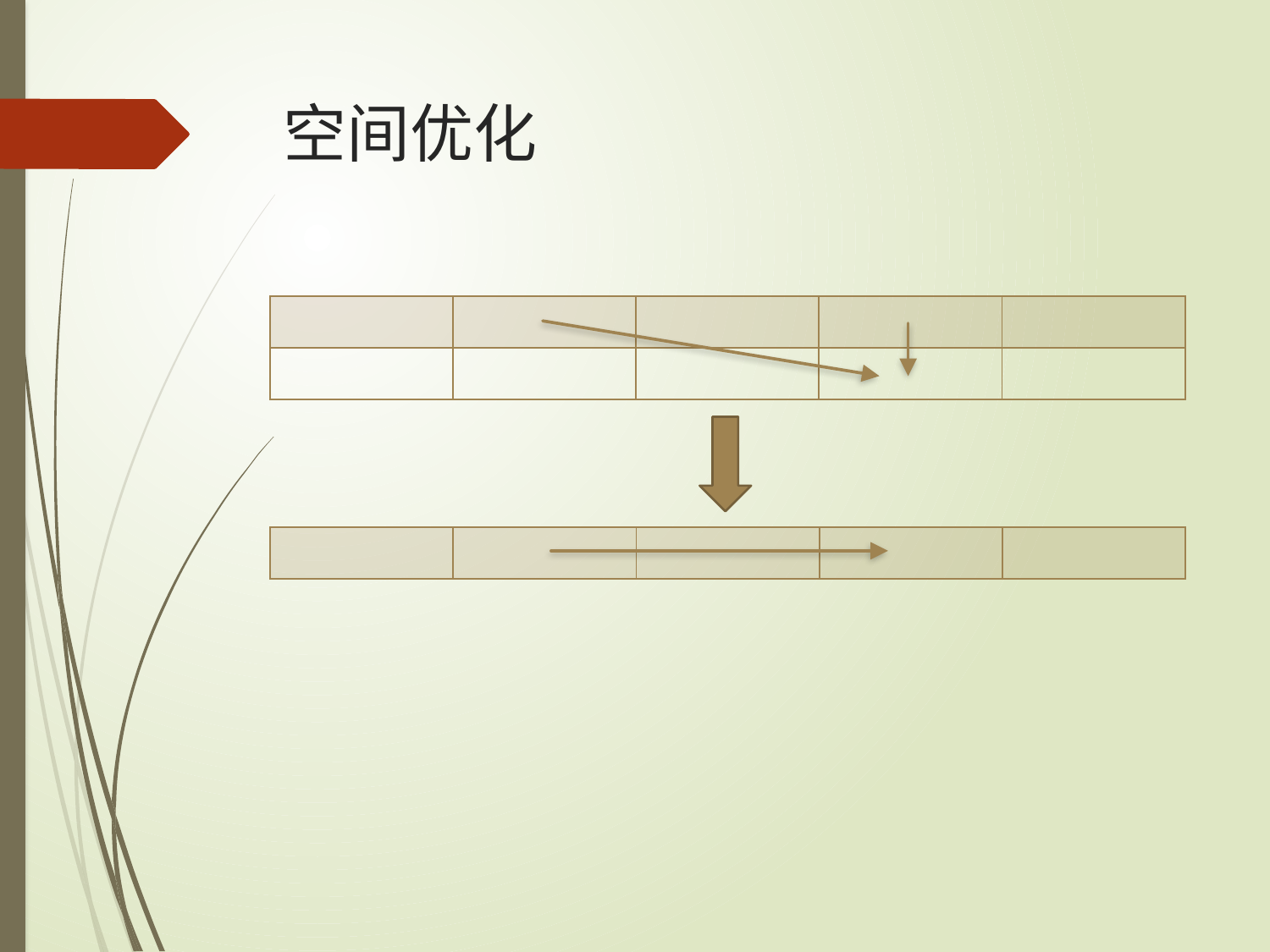

# 空间优化
|  |  |  |  |  |
| --- | --- | --- | --- | --- |
|  |  |  |  |  |

|  |  |  |  |  |
| --- | --- | --- | --- | --- |